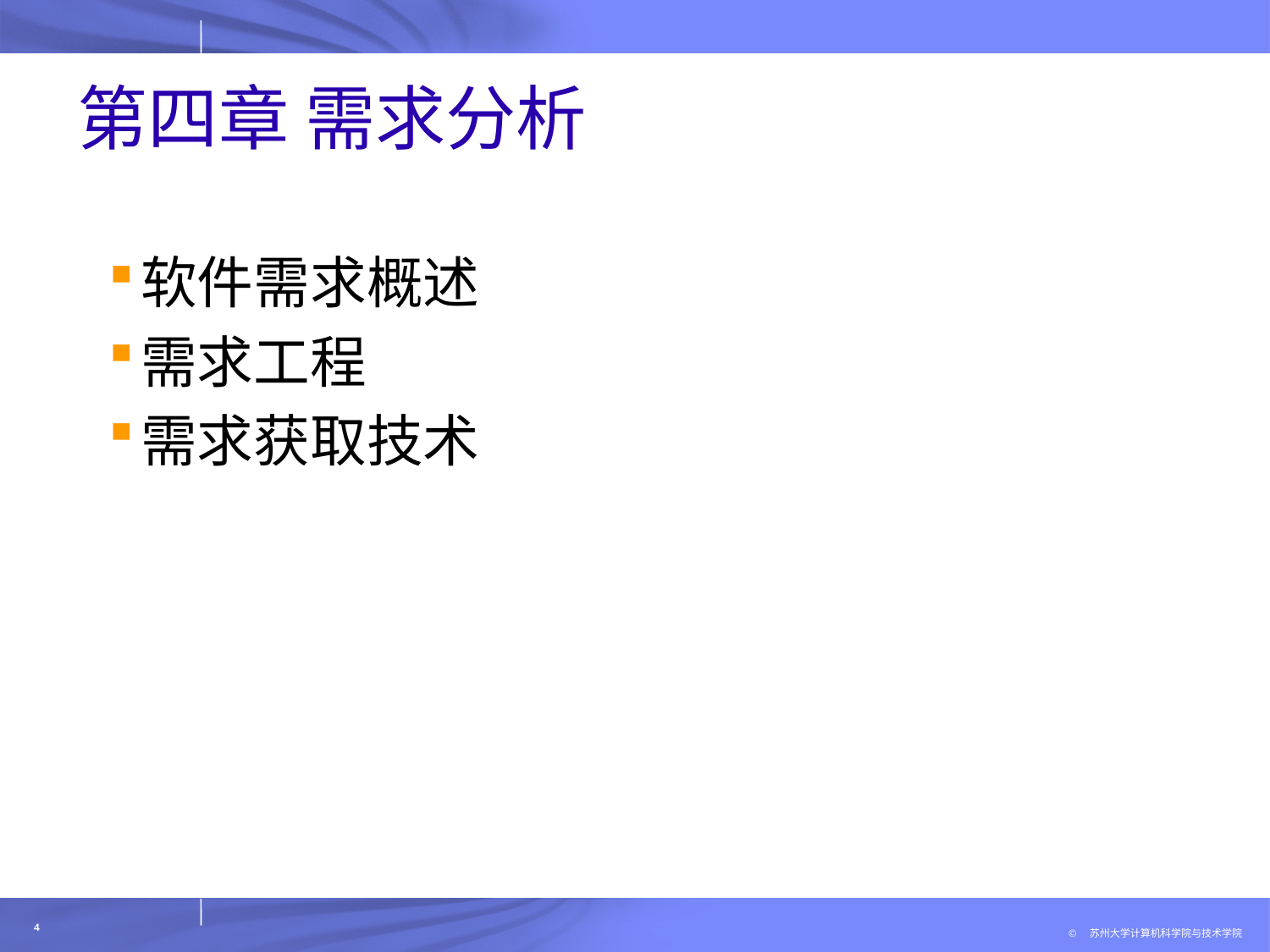

# 第四章 需求分析
软件需求概述
需求工程
需求获取技术

4